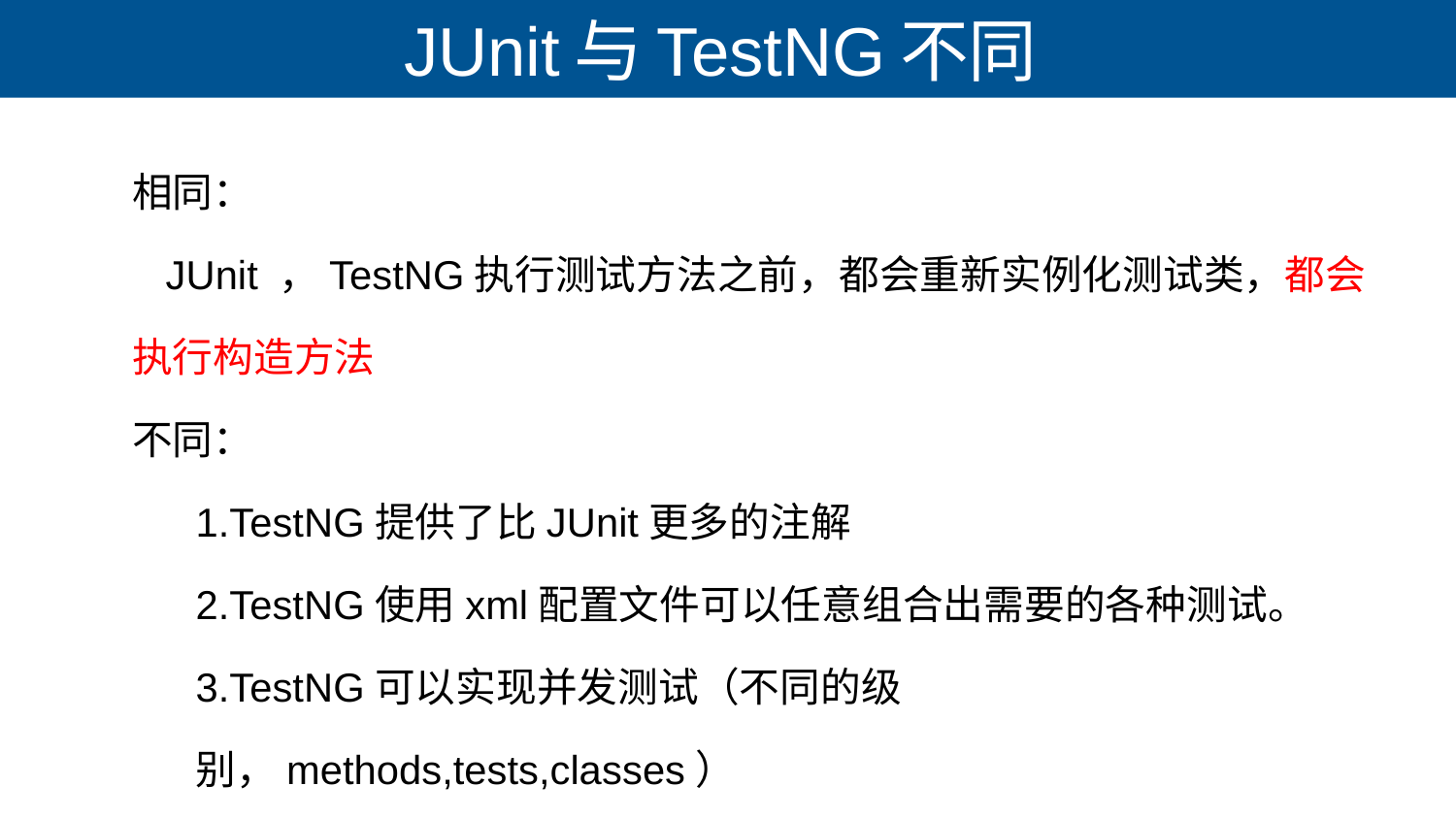

# JUnit与TestNG不同
相同：
   JUnit ，TestNG执行测试方法之前，都会重新实例化测试类，都会执行构造方法
不同：
1.TestNG提供了比JUnit更多的注解
2.TestNG使用xml配置文件可以任意组合出需要的各种测试。
3.TestNG可以实现并发测试（不同的级别，methods,tests,classes）